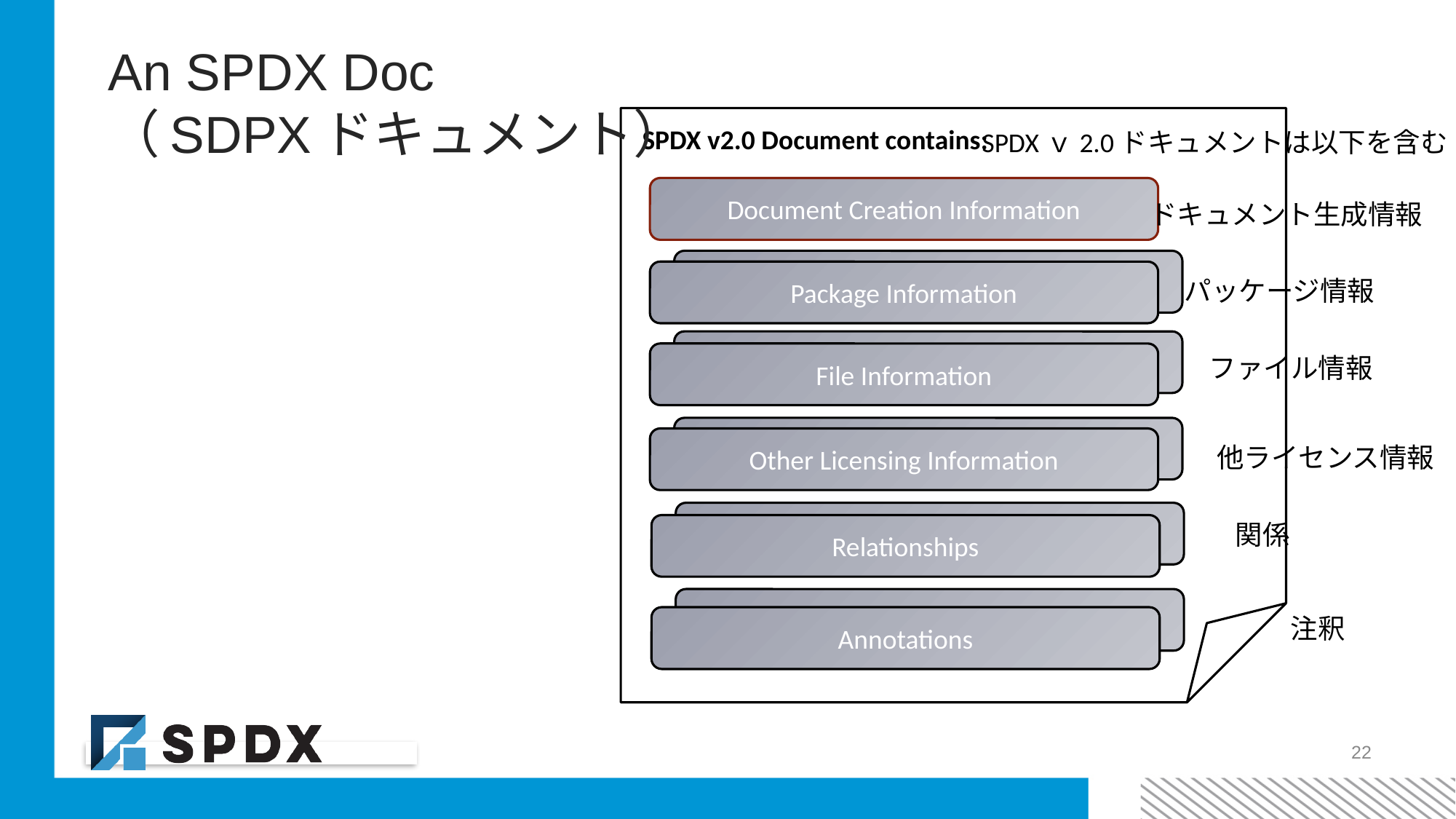

# An SPDX Doc （SDPXドキュメント）

SPDX v2.0 Document contains:
SPDXｖ2.0ドキュメントは以下を含む
Document Creation Information
ドキュメント生成情報
Package Information
Package Information
パッケージ情報
Other Licensing Information
File Information
ファイル情報
Other Licensing Information
Other Licensing Information
他ライセンス情報
Other Licensing Information
関係
Relationships
Other Licensing Information
注釈
Annotations
22